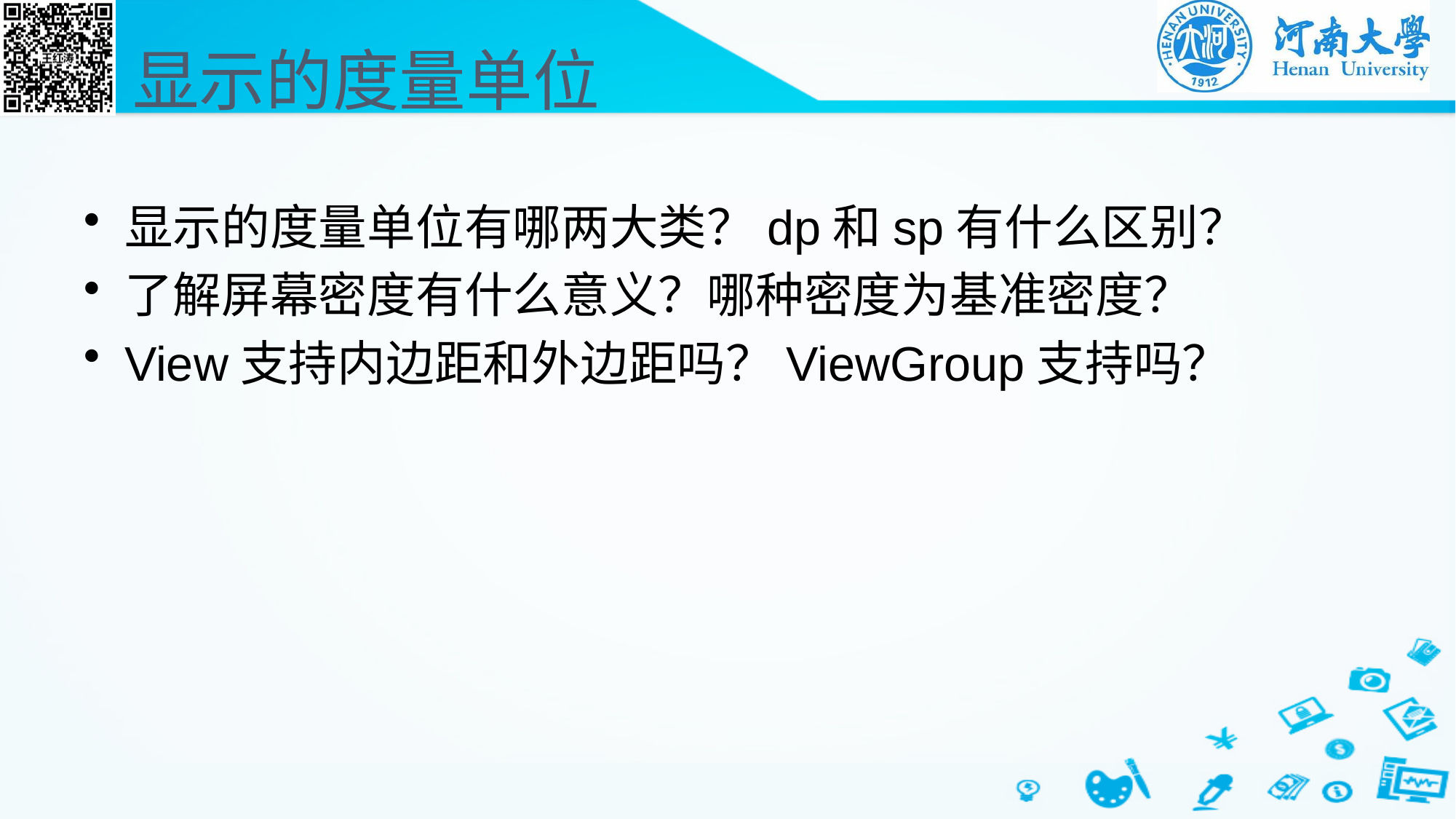

# 显示的度量单位
显示的度量单位有哪两大类？dp和sp有什么区别？
了解屏幕密度有什么意义？哪种密度为基准密度？
View支持内边距和外边距吗？ViewGroup支持吗？